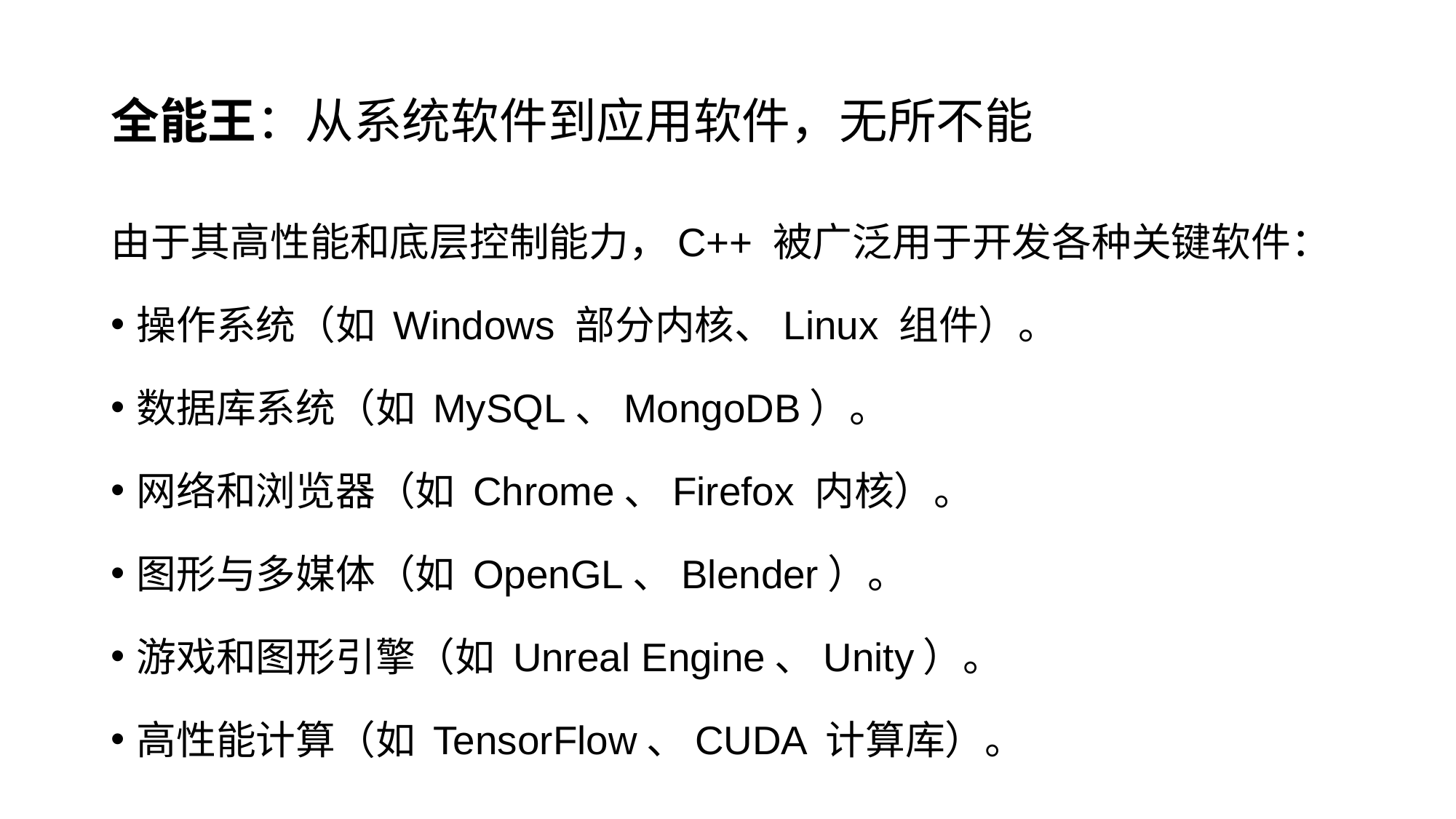

# 全能王：从系统软件到应用软件，无所不能
由于其高性能和底层控制能力，C++ 被广泛用于开发各种关键软件：
操作系统（如 Windows 部分内核、Linux 组件）。
数据库系统（如 MySQL、MongoDB）。
网络和浏览器（如 Chrome、Firefox 内核）。
图形与多媒体（如 OpenGL、Blender）。
游戏和图形引擎（如 Unreal Engine、Unity）。
高性能计算（如 TensorFlow、CUDA 计算库）。